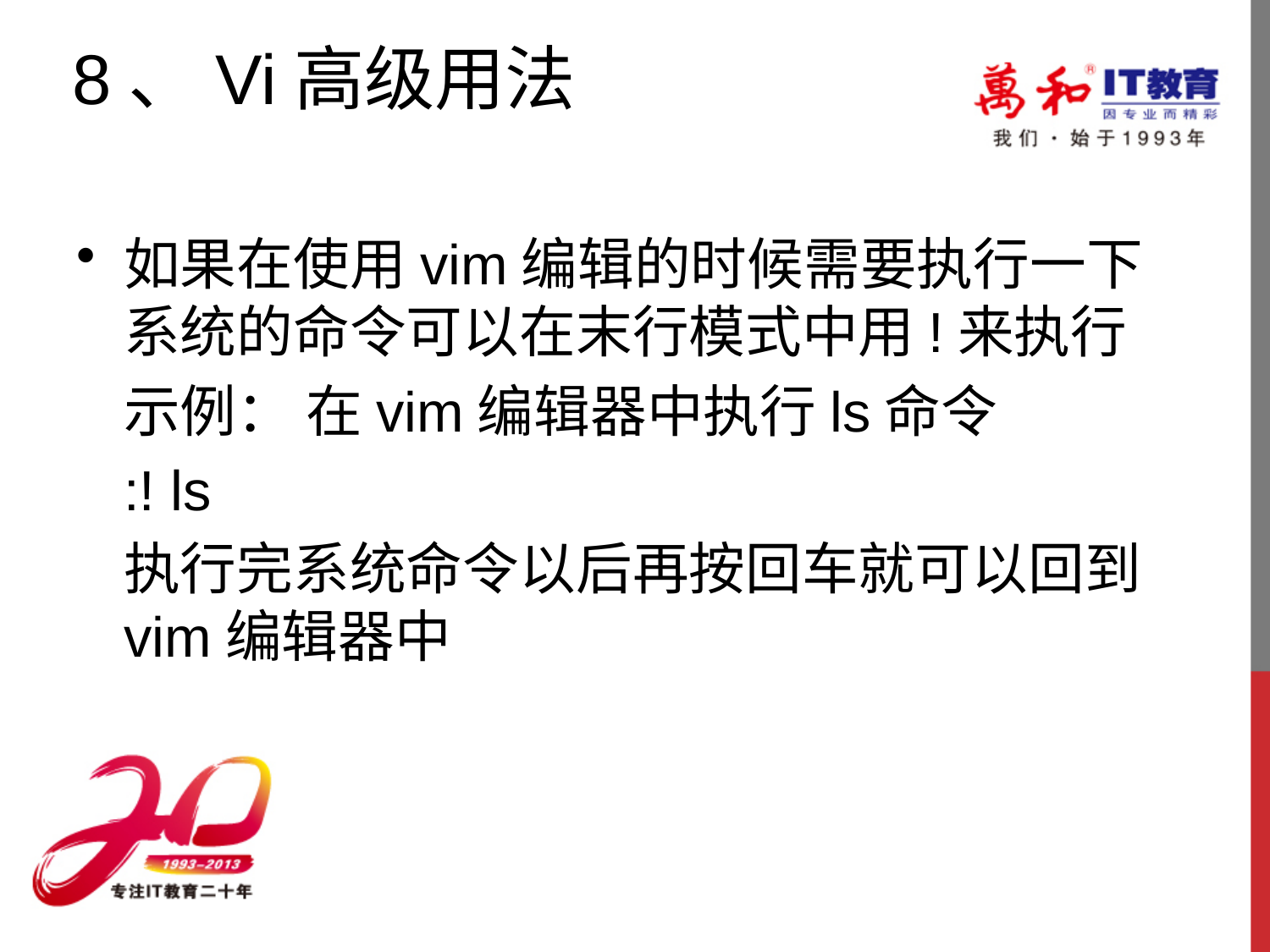

# 8、Vi高级用法
如果在使用vim编辑的时候需要执行一下系统的命令可以在末行模式中用!来执行
	示例： 在vim编辑器中执行ls命令
	:! ls
	执行完系统命令以后再按回车就可以回到vim编辑器中